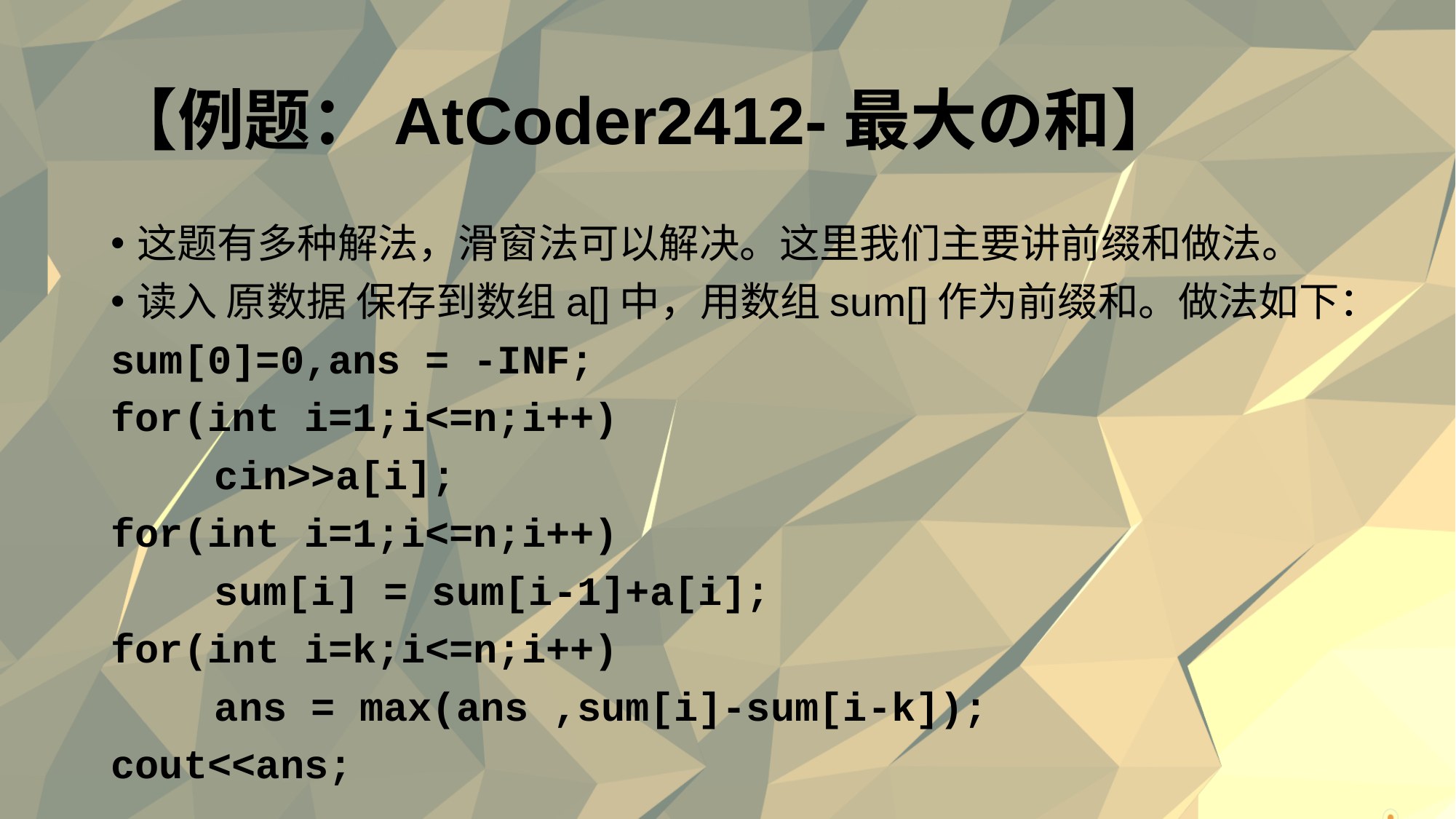

# 【例题：AtCoder2412-最大の和】
这题有多种解法，滑窗法可以解决。这里我们主要讲前缀和做法。
读入 原数据 保存到数组a[]中，用数组sum[]作为前缀和。做法如下：
sum[0]=0,ans = -INF;
for(int i=1;i<=n;i++)
	cin>>a[i];
for(int i=1;i<=n;i++)
	sum[i] = sum[i-1]+a[i];
for(int i=k;i<=n;i++)
	ans = max(ans ,sum[i]-sum[i-k]);
cout<<ans;